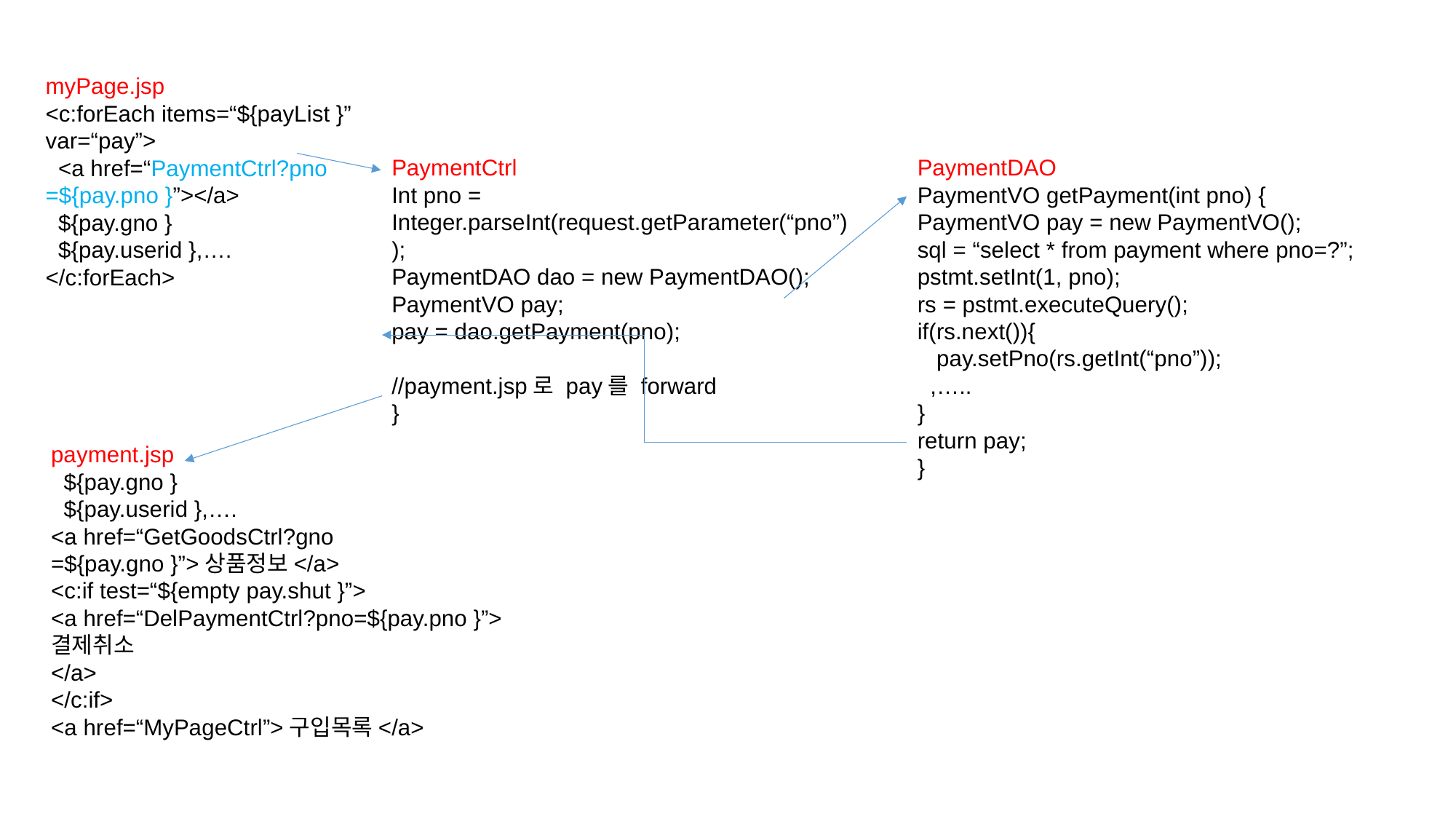

myPage.jsp
<c:forEach items=“${payList }”
var=“pay”>
  <a href=“PaymentCtrl?pno
=${pay.pno }”></a>
  ${pay.gno }
  ${pay.userid },….
</c:forEach>
PaymentDAO
PaymentVO getPayment(int pno) {
PaymentVO pay = new PaymentVO();
sql = “select * from payment where pno=?”;
pstmt.setInt(1, pno);
rs = pstmt.executeQuery();
if(rs.next()){
   pay.setPno(rs.getInt(“pno”));
  ,…..
}
return pay;
}
PaymentCtrl
Int pno =
Integer.parseInt(request.getParameter(“pno”));
PaymentDAO dao = new PaymentDAO();
PaymentVO pay;
pay = dao.getPayment(pno);

//payment.jsp로 pay를 forward
}
payment.jsp
  ${pay.gno }
  ${pay.userid },….
<a href=“GetGoodsCtrl?gno
=${pay.gno }”>상품정보</a>
<c:if test=“${empty pay.shut }”>
<a href=“DelPaymentCtrl?pno=${pay.pno }”>
결제취소
</a>
</c:if>
<a href=“MyPageCtrl”>구입목록</a>